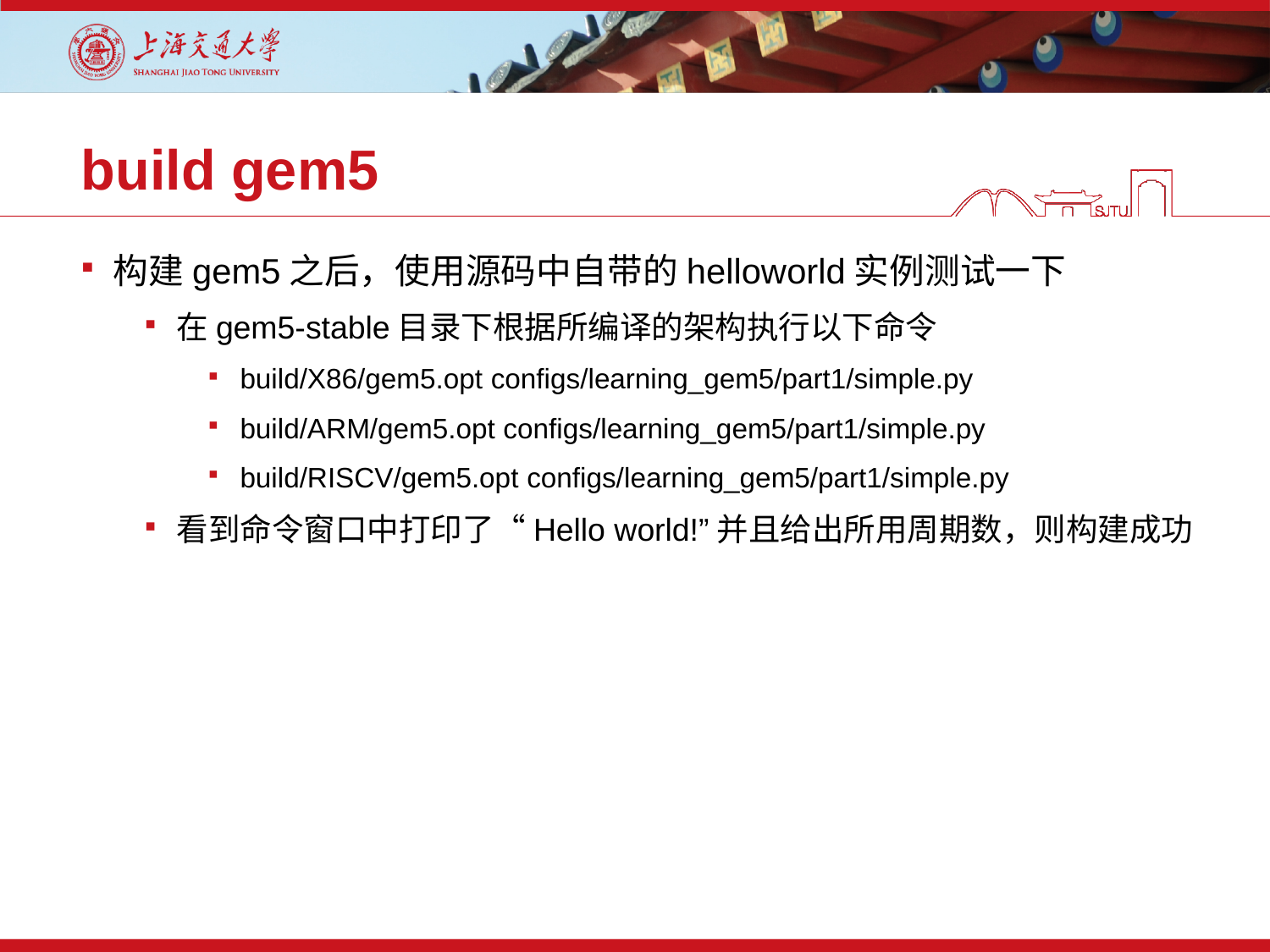

# build gem5
构建gem5之后，使用源码中自带的helloworld实例测试一下
在gem5-stable目录下根据所编译的架构执行以下命令
build/X86/gem5.opt configs/learning_gem5/part1/simple.py
build/ARM/gem5.opt configs/learning_gem5/part1/simple.py
build/RISCV/gem5.opt configs/learning_gem5/part1/simple.py
看到命令窗口中打印了“Hello world!”并且给出所用周期数，则构建成功